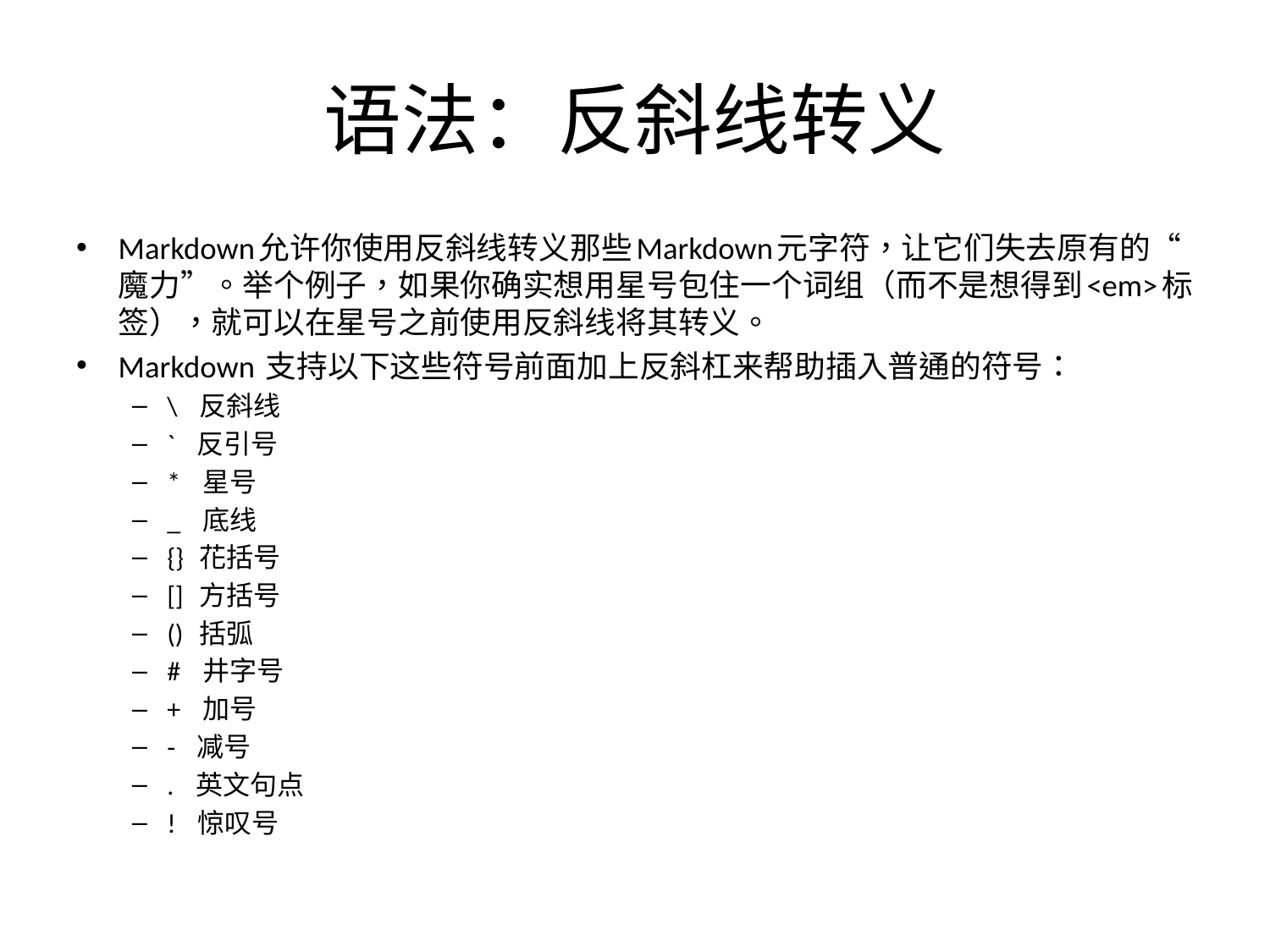

# 语法：反斜线转义
Markdown允许你使用反斜线转义那些Markdown元字符，让它们失去原有的“魔力”。举个例子，如果你确实想用星号包住一个词组（而不是想得到<em>标签），就可以在星号之前使用反斜线将其转义。
Markdown 支持以下这些符号前面加上反斜杠来帮助插入普通的符号：
\   反斜线
`   反引号
*   星号
_   底线
{}  花括号
[]  方括号
()  括弧
#   井字号
+   加号
-   减号
.   英文句点
!   惊叹号